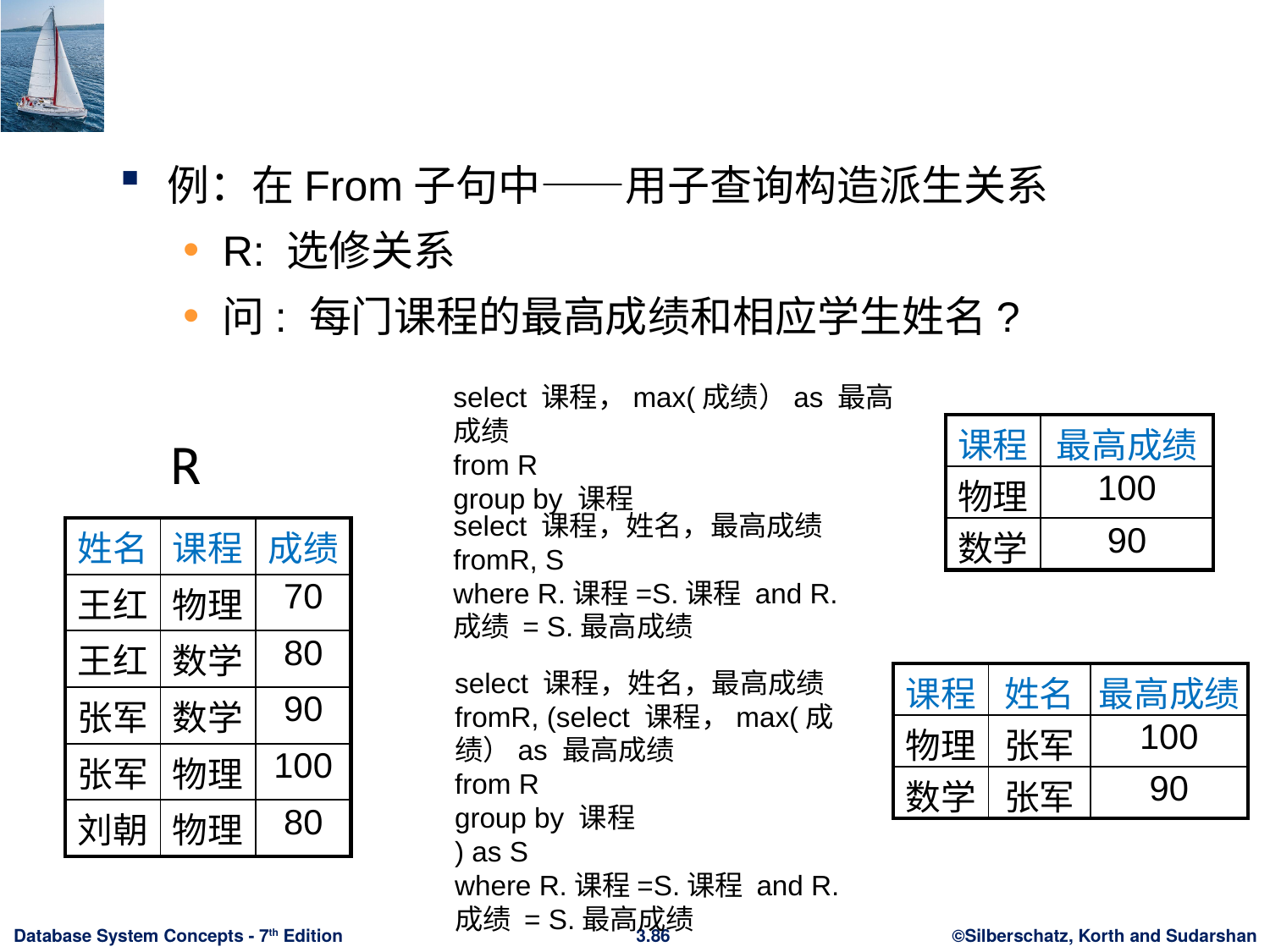

例：在From子句中——用子查询构造派生关系
R: 选修关系
问: 每门课程的最高成绩和相应学生姓名?

select 课程，max(成绩）as 最高成绩
from R
group by 课程

| 课程 | 最高成绩 |
| --- | --- |
| 物理 | 100 |
| 数学 | 90 |
R

select 课程，姓名，最高成绩
fromR, S
where R.课程=S.课程 and R.成绩 = S.最高成绩
| 姓名 | 课程 | 成绩 |
| --- | --- | --- |
| 王红 | 物理 | 70 |
| 王红 | 数学 | 80 |
| 张军 | 数学 | 90 |
| 张军 | 物理 | 100 |
| 刘朝 | 物理 | 80 |
select 课程，姓名，最高成绩
fromR, (select 课程，max(成绩）as 最高成绩
from R
group by 课程
) as S
where R.课程=S.课程 and R.成绩 = S.最高成绩

| 课程 | 姓名 | 最高成绩 |
| --- | --- | --- |
| 物理 | 张军 | 100 |
| 数学 | 张军 | 90 |